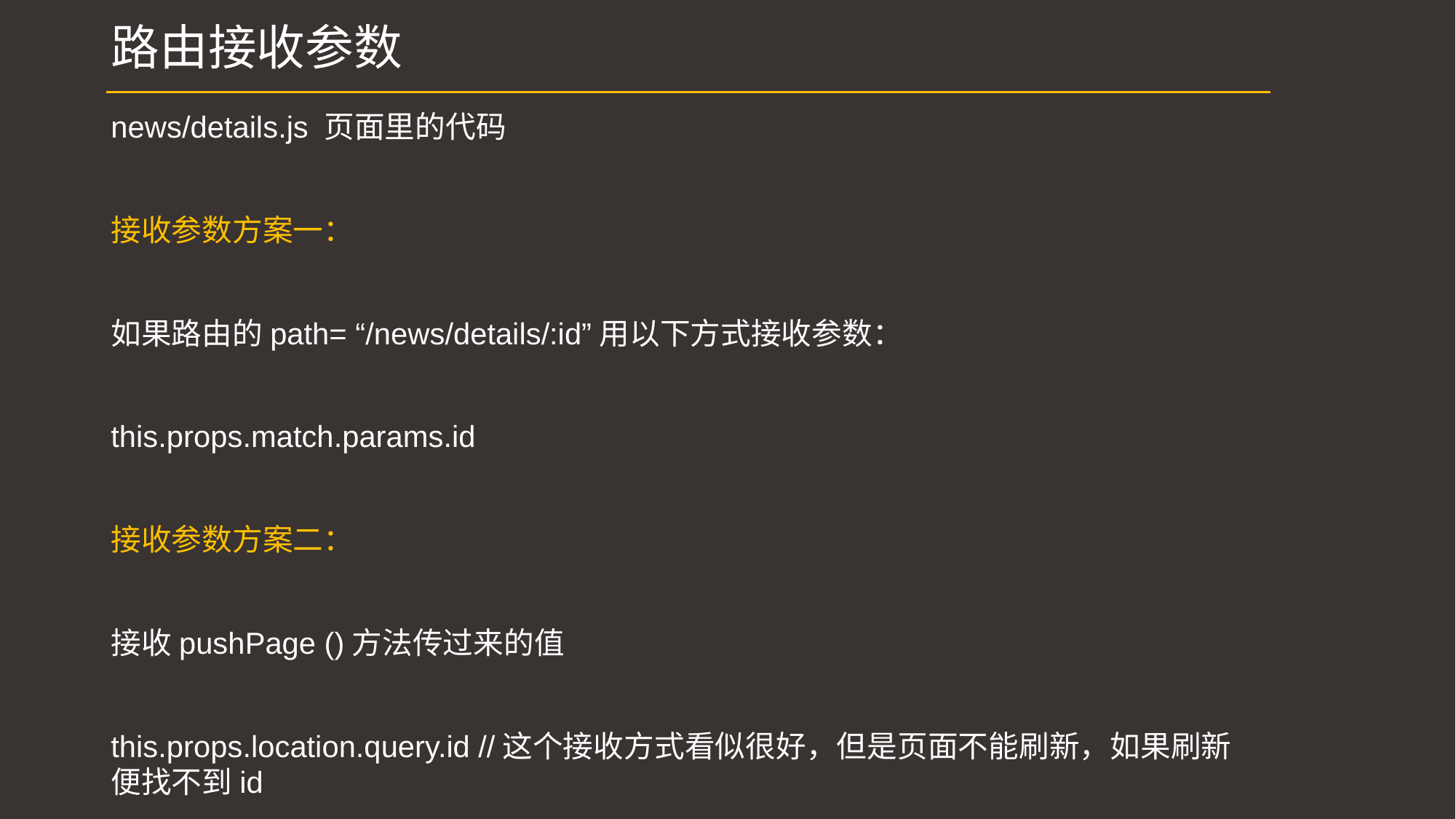

# 路由接收参数
news/details.js 页面里的代码

接收参数方案一：

如果路由的path= “/news/details/:id”用以下方式接收参数：

this.props.match.params.id

接收参数方案二：

接收pushPage ()方法传过来的值

this.props.location.query.id //这个接收方式看似很好，但是页面不能刷新，如果刷新便找不到id